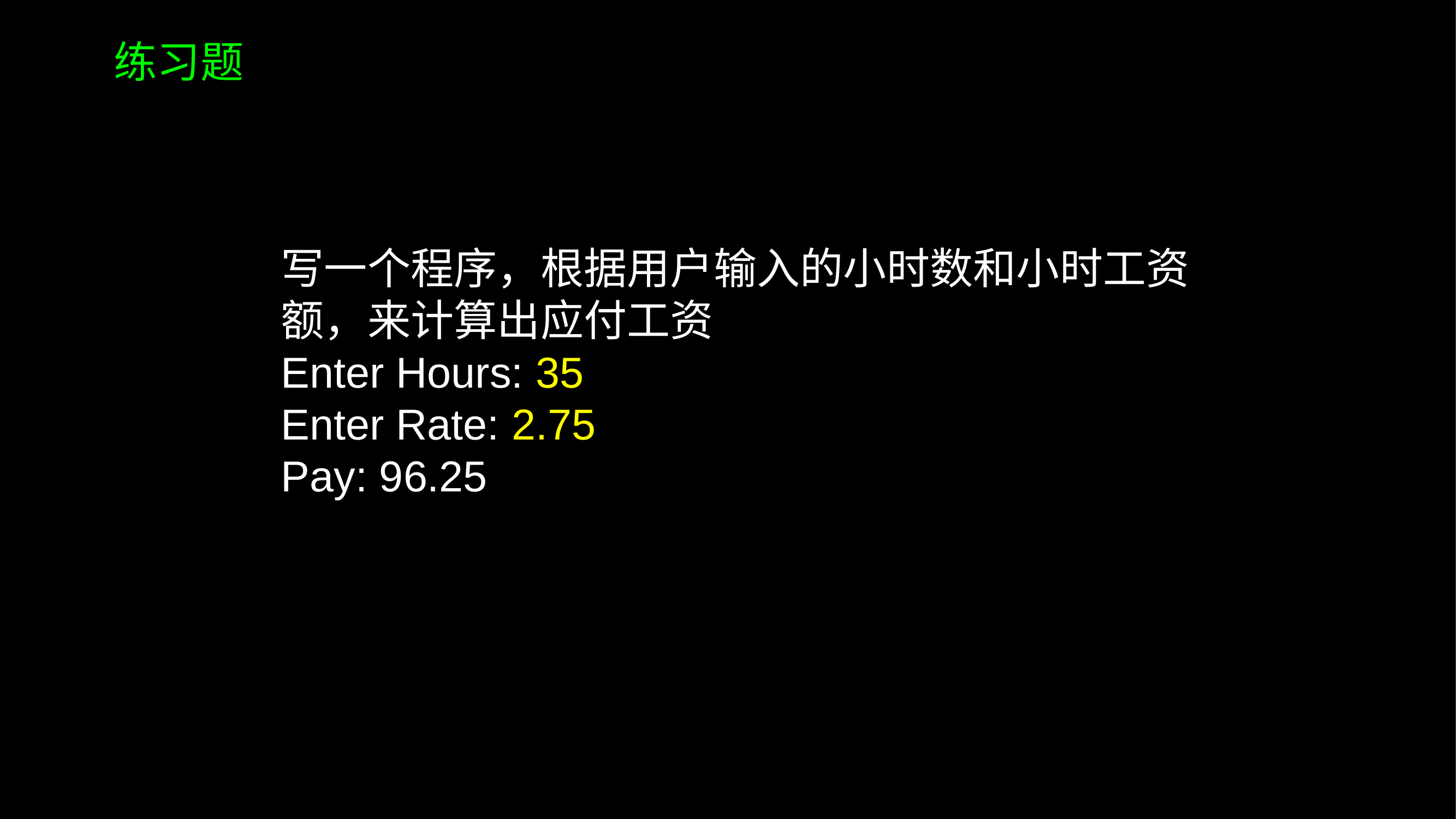

练习题
写一个程序，根据用户输入的小时数和小时工资额，来计算出应付工资
Enter Hours: 35
Enter Rate: 2.75
Pay: 96.25